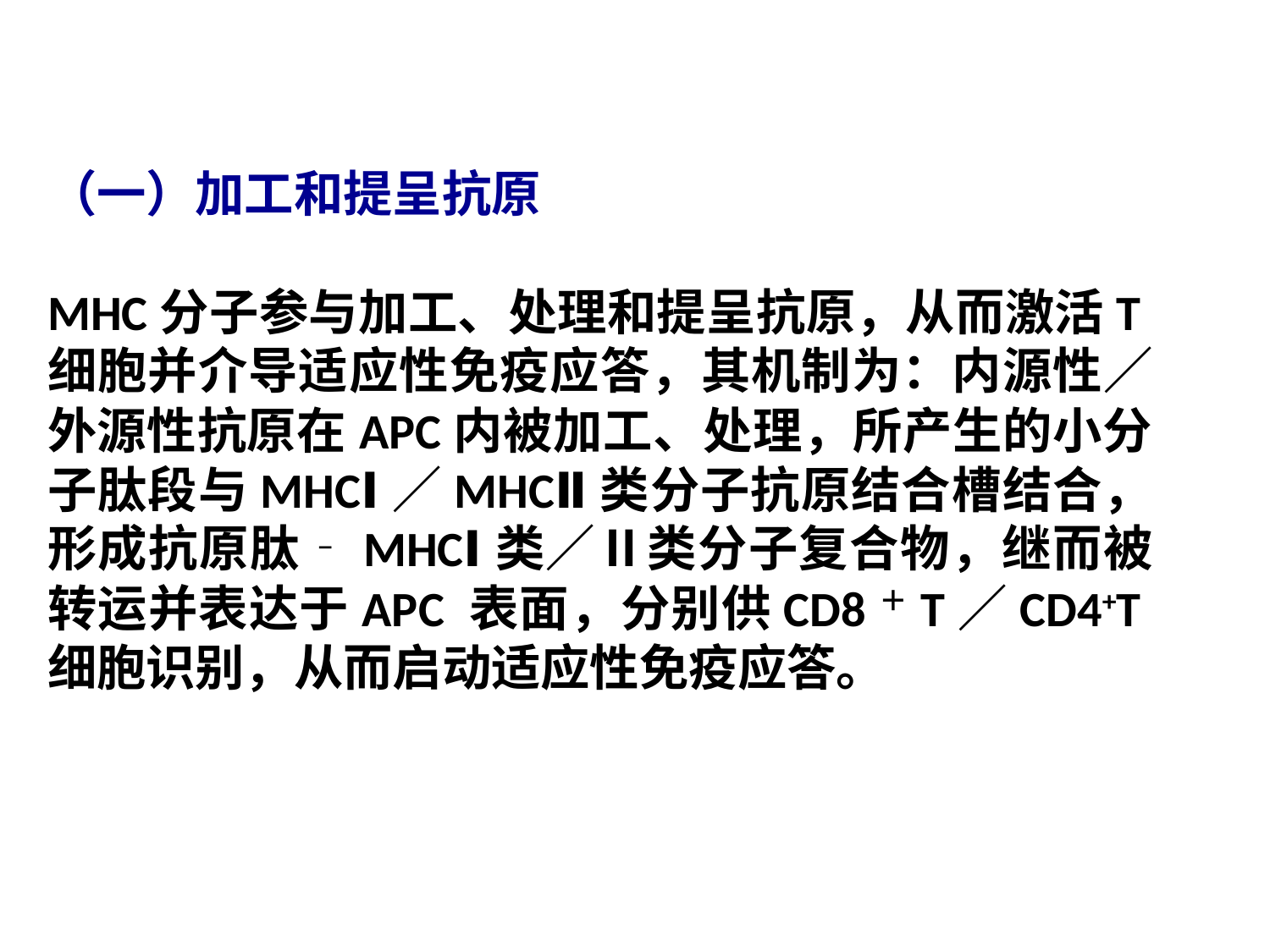

（一）加工和提呈抗原

MHC分子参与加工、处理和提呈抗原，从而激活T细胞并介导适应性免疫应答，其机制为：内源性／外源性抗原在APC内被加工、处理，所产生的小分子肽段与MHCⅠ／MHCⅡ类分子抗原结合槽结合，形成抗原肽‐MHCⅠ类／Ⅱ类分子复合物，继而被转运并表达于APC 表面，分别供CD8＋T／CD4+T细胞识别，从而启动适应性免疫应答。